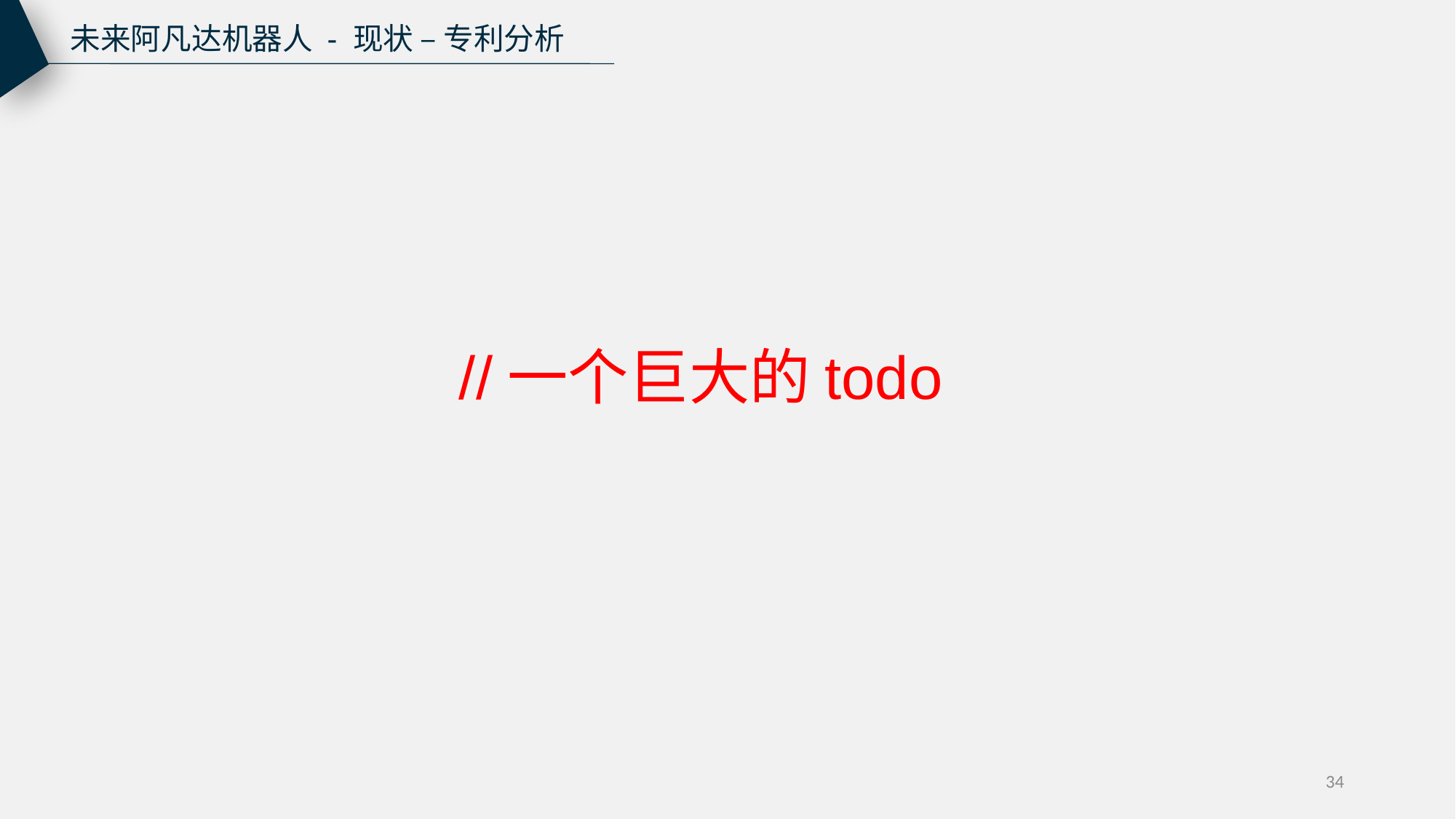

未来阿凡达机器人 - 现状 – 专利分析

//一个巨大的todo
34